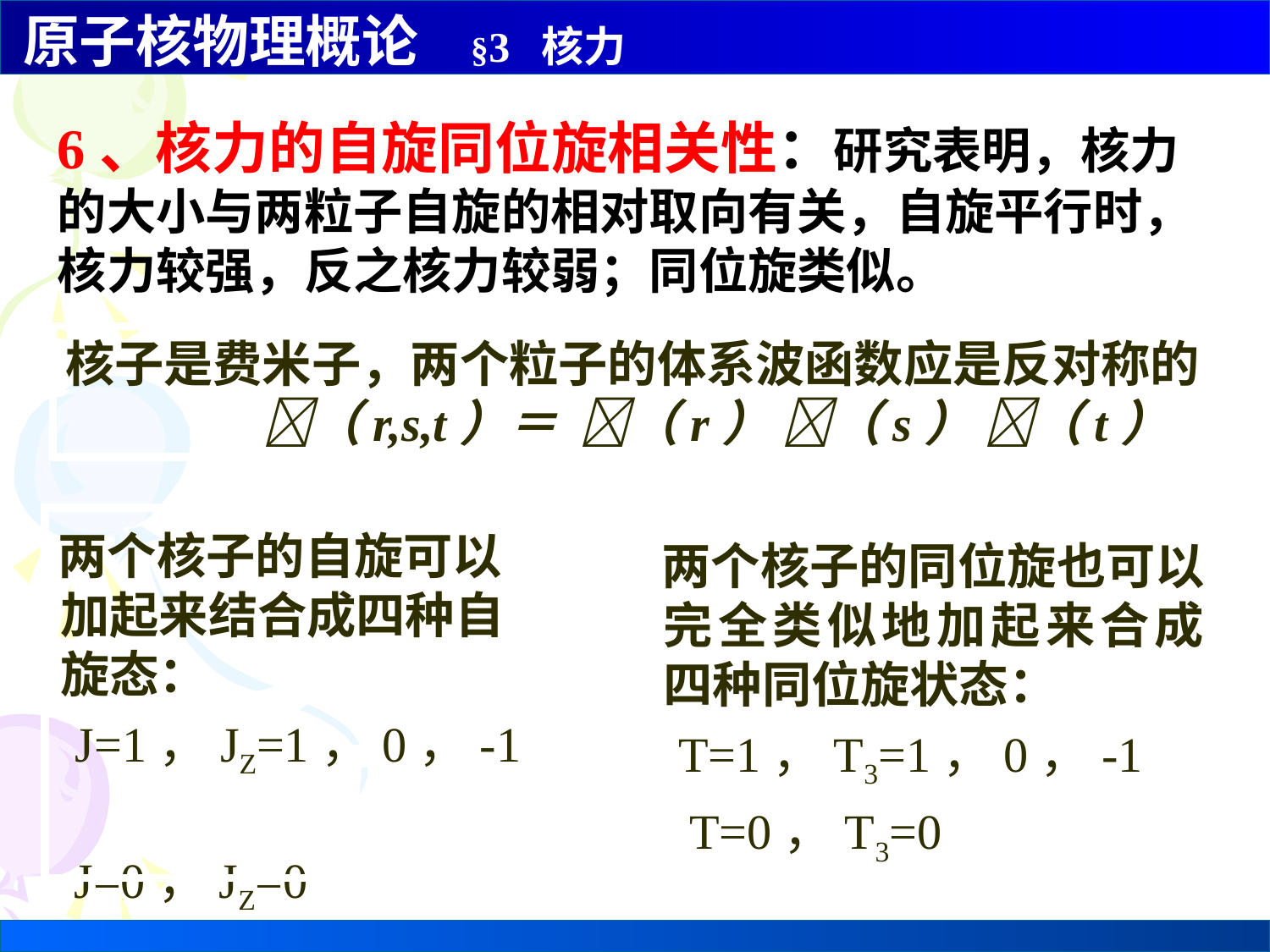

6、核力的自旋同位旋相关性：研究表明，核力的大小与两粒子自旋的相对取向有关，自旋平行时，核力较强，反之核力较弱；同位旋类似。
核子是费米子，两个粒子的体系波函数应是反对称的
　　　　Ψ（r,s,t）＝  Ψ（r） Ψ（s） Ψ（t）

   两个核子的自旋可以加起来结合成四种自旋态：
    J=1，JZ=1，0，-1
     J=0，JZ=0

   两个核子的同位旋也可以完全类似地加起来合成四种同位旋状态：
    T=1，T3=1，0，-1
      T=0，T3=0